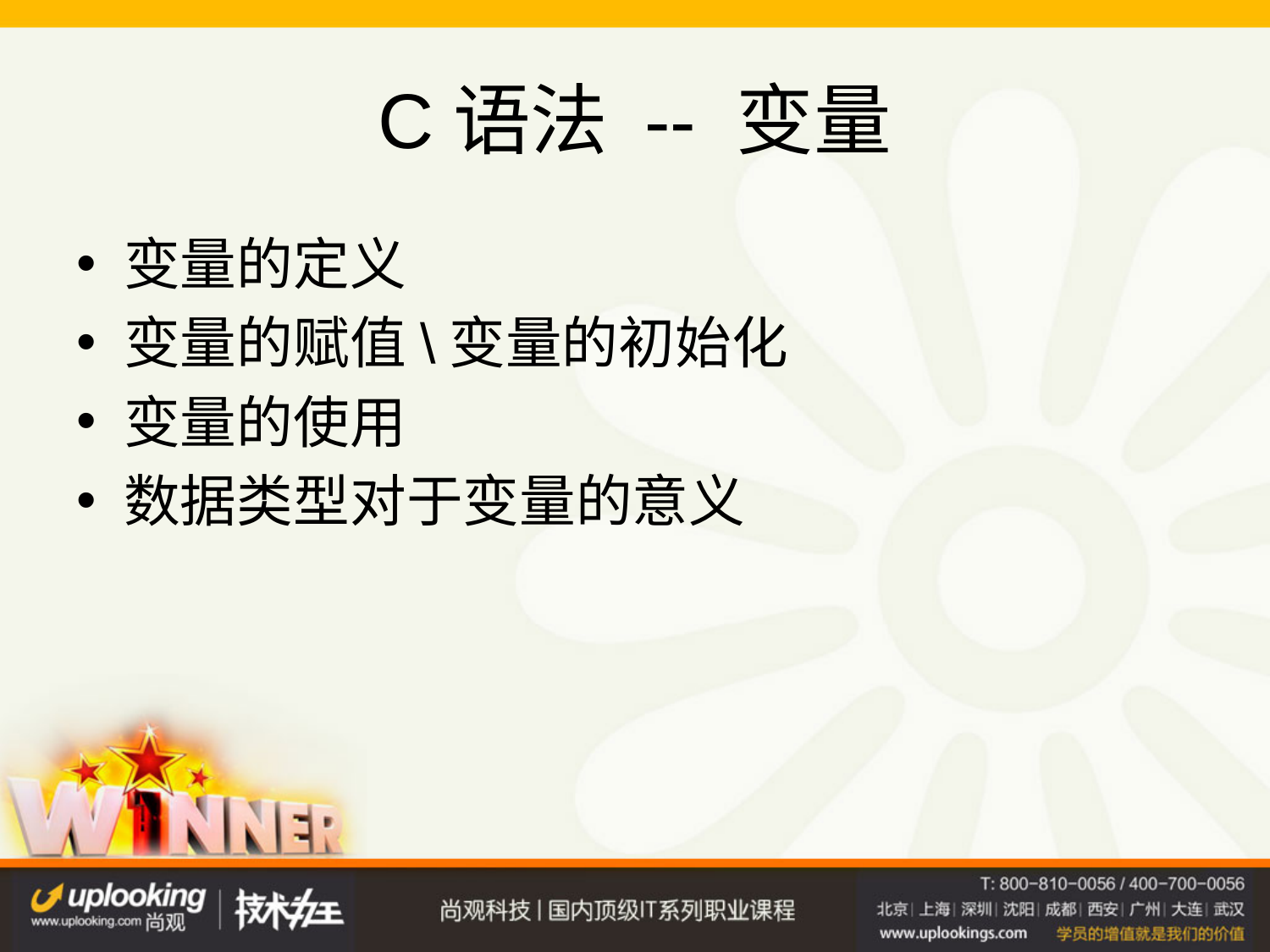

# C语法 -- 变量
变量的定义
变量的赋值\变量的初始化
变量的使用
数据类型对于变量的意义